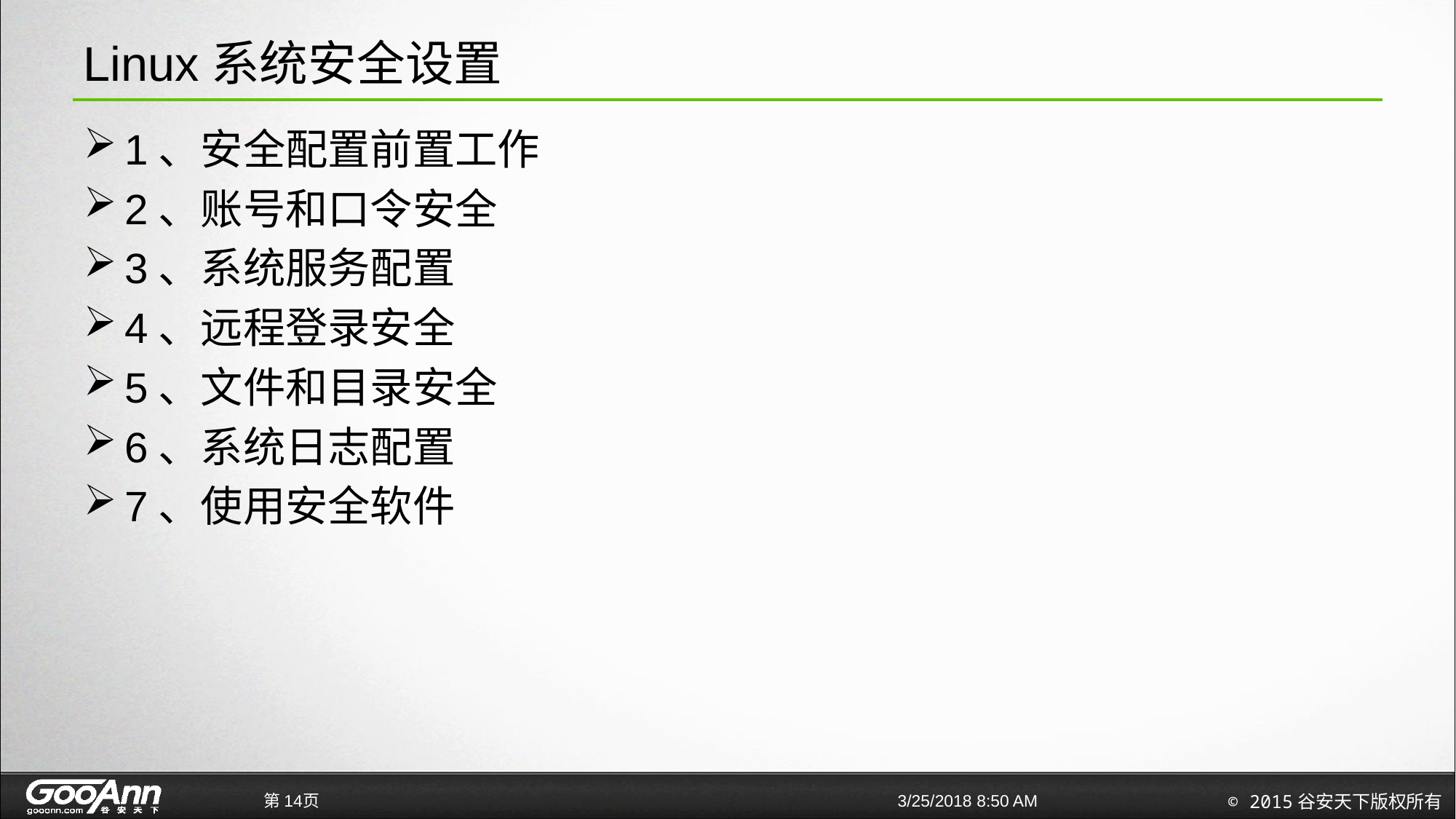

# Linux系统安全设置
1、安全配置前置工作
2、账号和口令安全
3、系统服务配置
4、远程登录安全
5、文件和目录安全
6、系统日志配置
7、使用安全软件